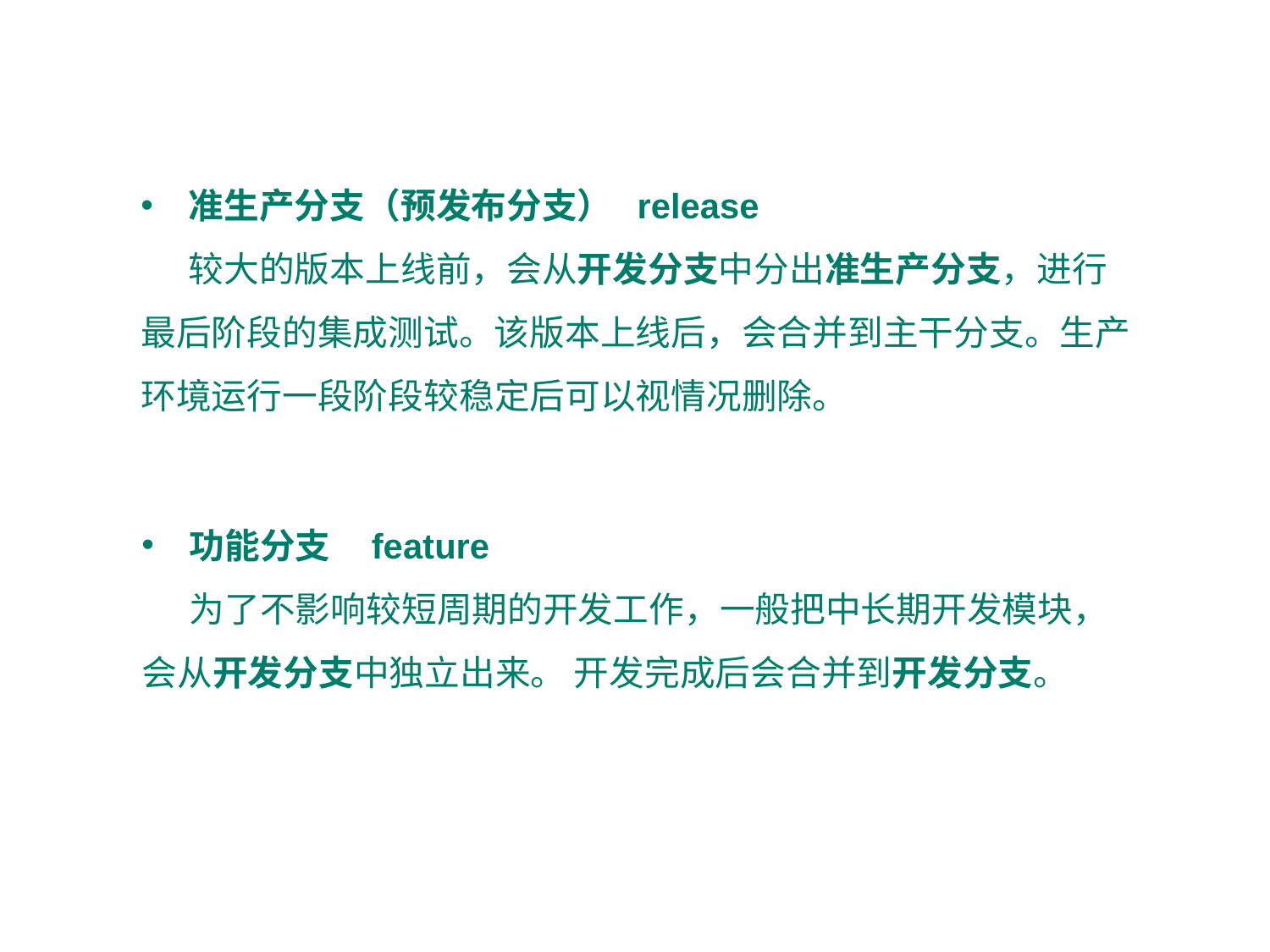

Git工作流
准生产分支（预发布分支）  release
     较大的版本上线前，会从开发分支中分出准生产分支，进行最后阶段的集成测试。该版本上线后，会合并到主干分支。生产环境运行一段阶段较稳定后可以视情况删除。
功能分支    feature
     为了不影响较短周期的开发工作，一般把中长期开发模块，会从开发分支中独立出来。 开发完成后会合并到开发分支。